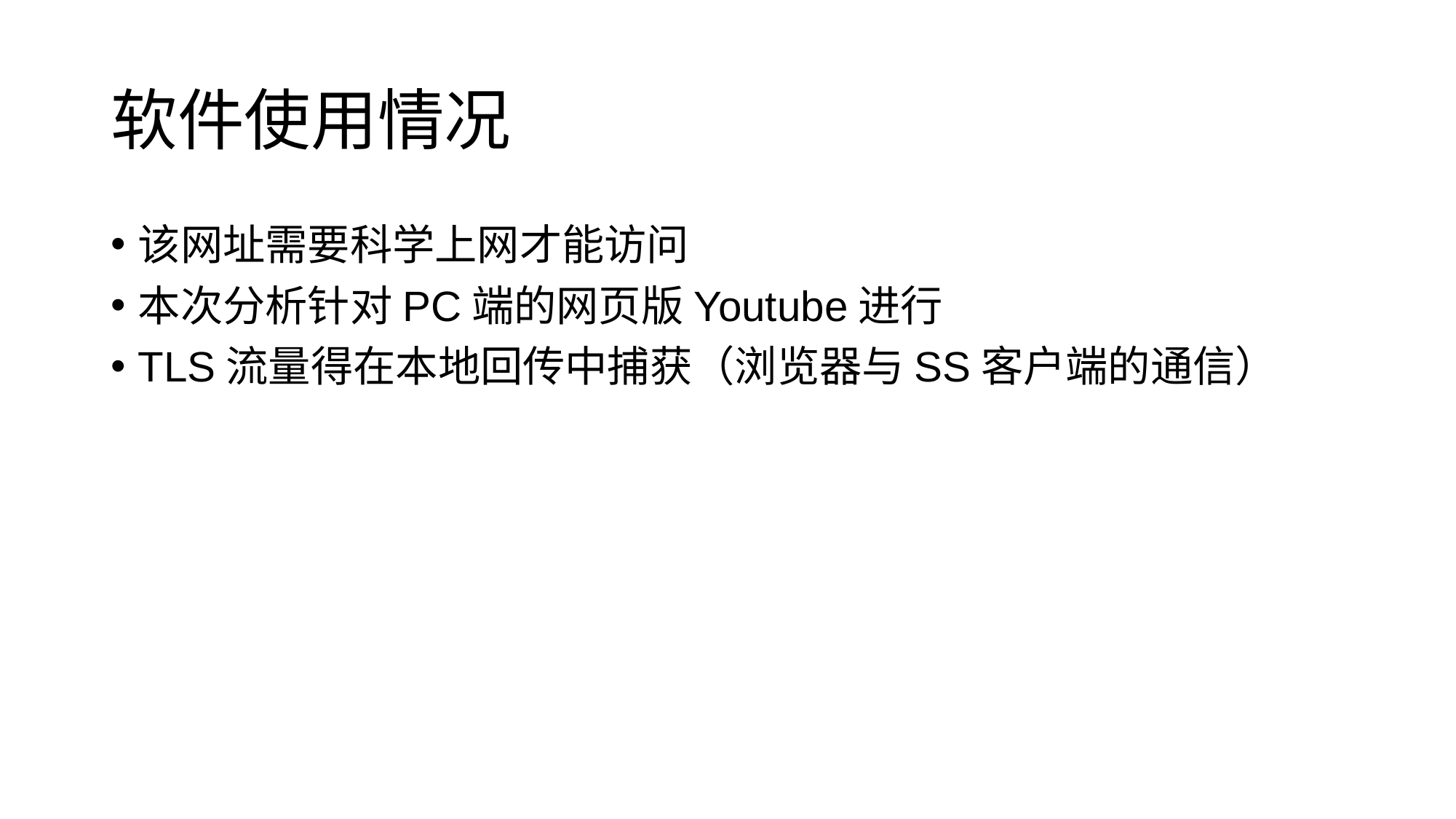

# 软件使用情况
该网址需要科学上网才能访问
本次分析针对PC端的网页版Youtube进行
TLS流量得在本地回传中捕获（浏览器与SS客户端的通信）